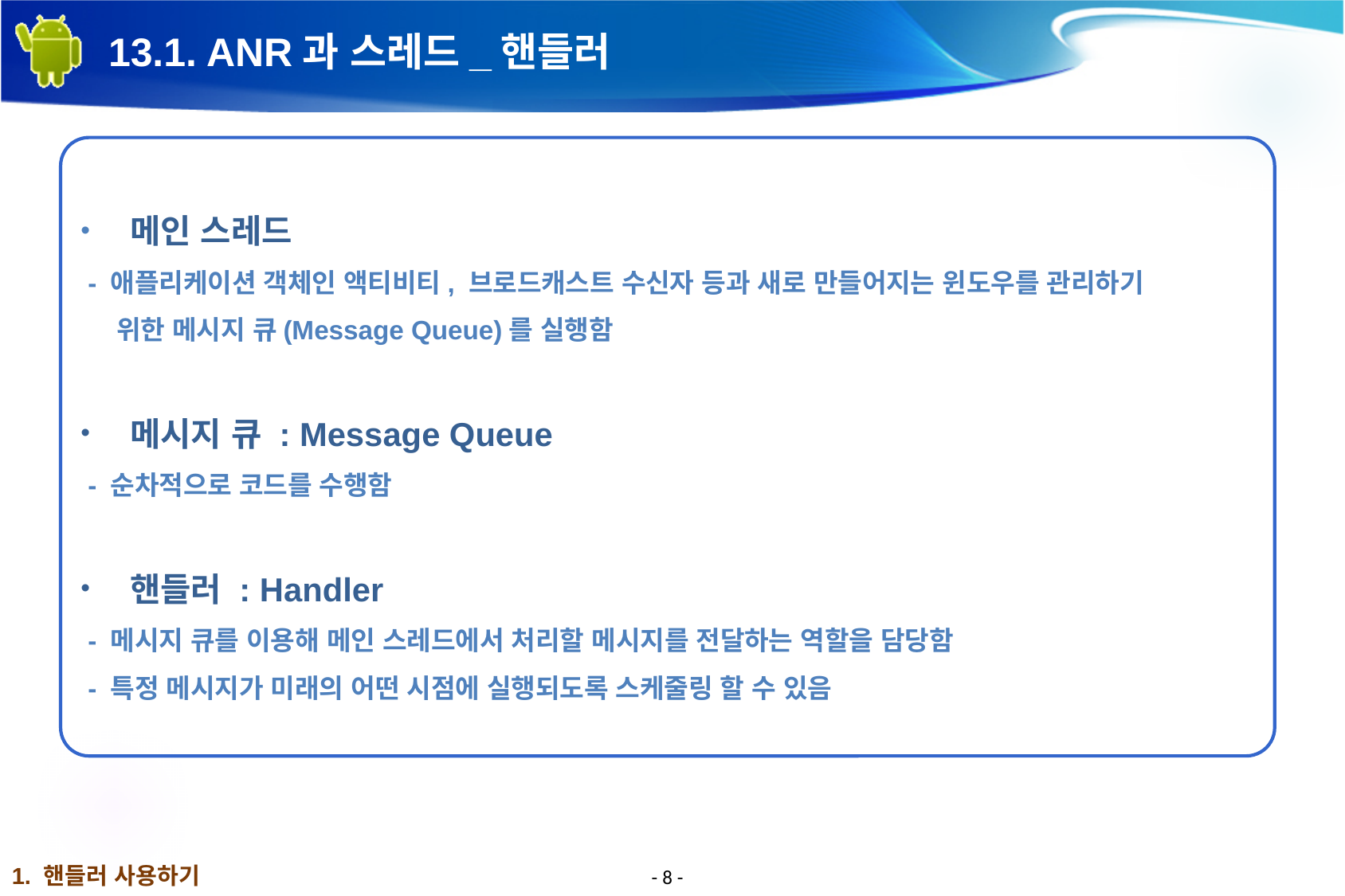

# 13.1. ANR과 스레드_핸들러
  메인 스레드
 - 애플리케이션 객체인 액티비티, 브로드캐스트 수신자 등과 새로 만들어지는 윈도우를 관리하기
    위한 메시지 큐(Message Queue)를 실행함

  메시지 큐 : Message Queue
 - 순차적으로 코드를 수행함

  핸들러 : Handler
 - 메시지 큐를 이용해 메인 스레드에서 처리할 메시지를 전달하는 역할을 담당함
 - 특정 메시지가 미래의 어떤 시점에 실행되도록 스케줄링 할 수 있음
1. 핸들러 사용하기